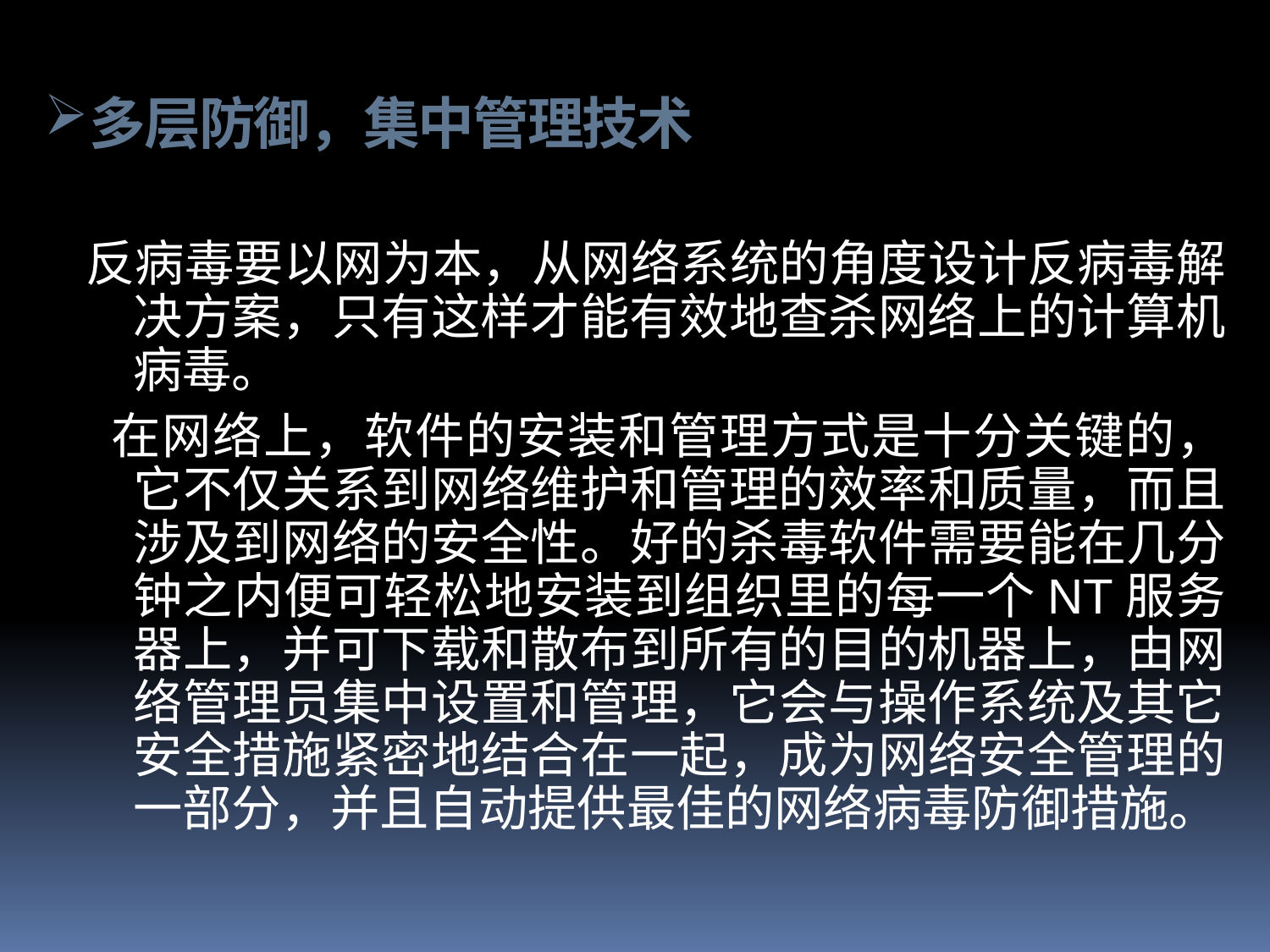

# 多层防御，集中管理技术
反病毒要以网为本，从网络系统的角度设计反病毒解决方案，只有这样才能有效地查杀网络上的计算机病毒。
 在网络上，软件的安装和管理方式是十分关键的，它不仅关系到网络维护和管理的效率和质量，而且涉及到网络的安全性。好的杀毒软件需要能在几分钟之内便可轻松地安装到组织里的每一个NT服务器上，并可下载和散布到所有的目的机器上，由网络管理员集中设置和管理，它会与操作系统及其它安全措施紧密地结合在一起，成为网络安全管理的一部分，并且自动提供最佳的网络病毒防御措施。